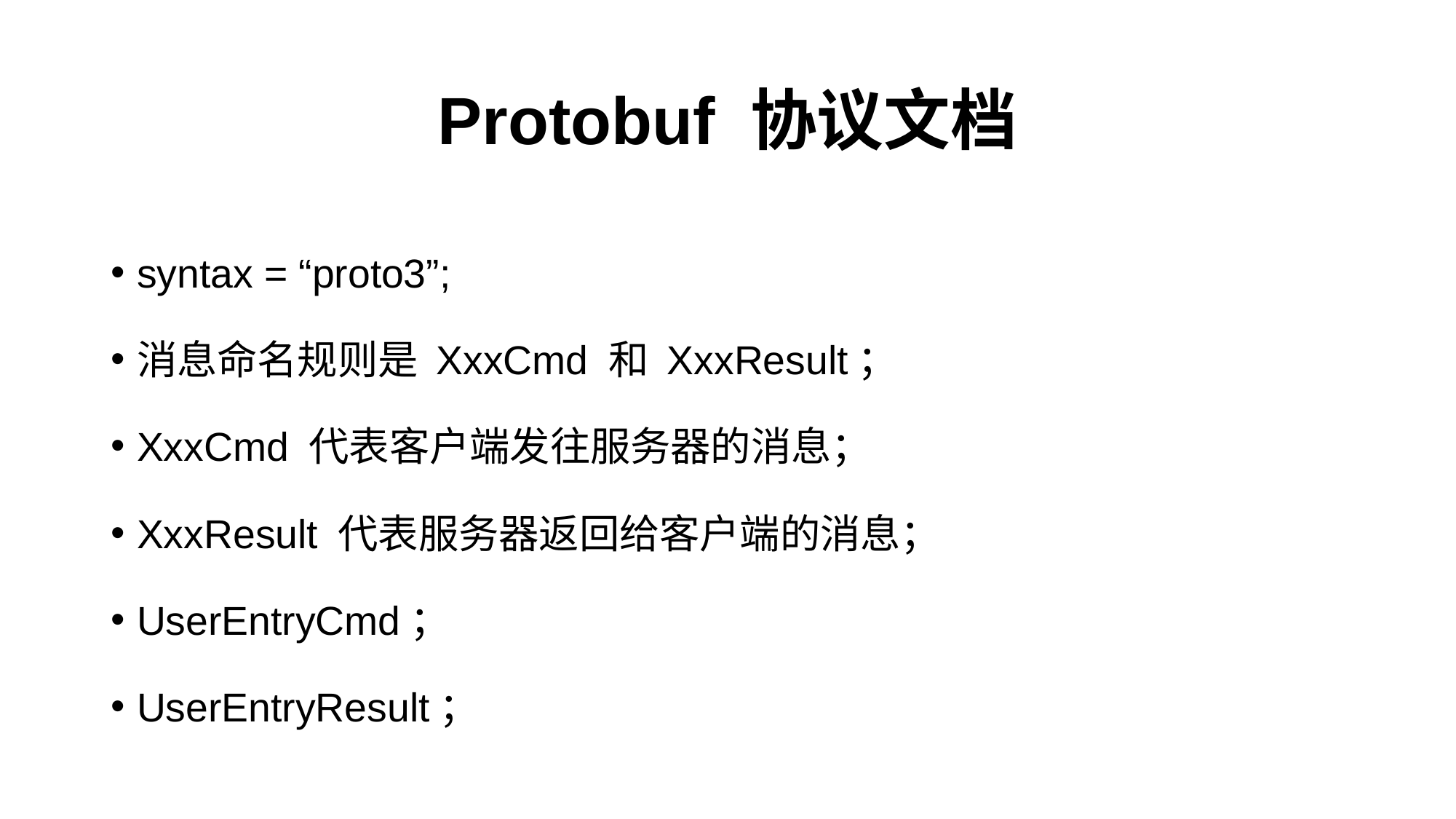

# Protobuf 协议文档
syntax = “proto3”;
消息命名规则是 XxxCmd 和 XxxResult；
XxxCmd 代表客户端发往服务器的消息；
XxxResult 代表服务器返回给客户端的消息；
UserEntryCmd；
UserEntryResult；